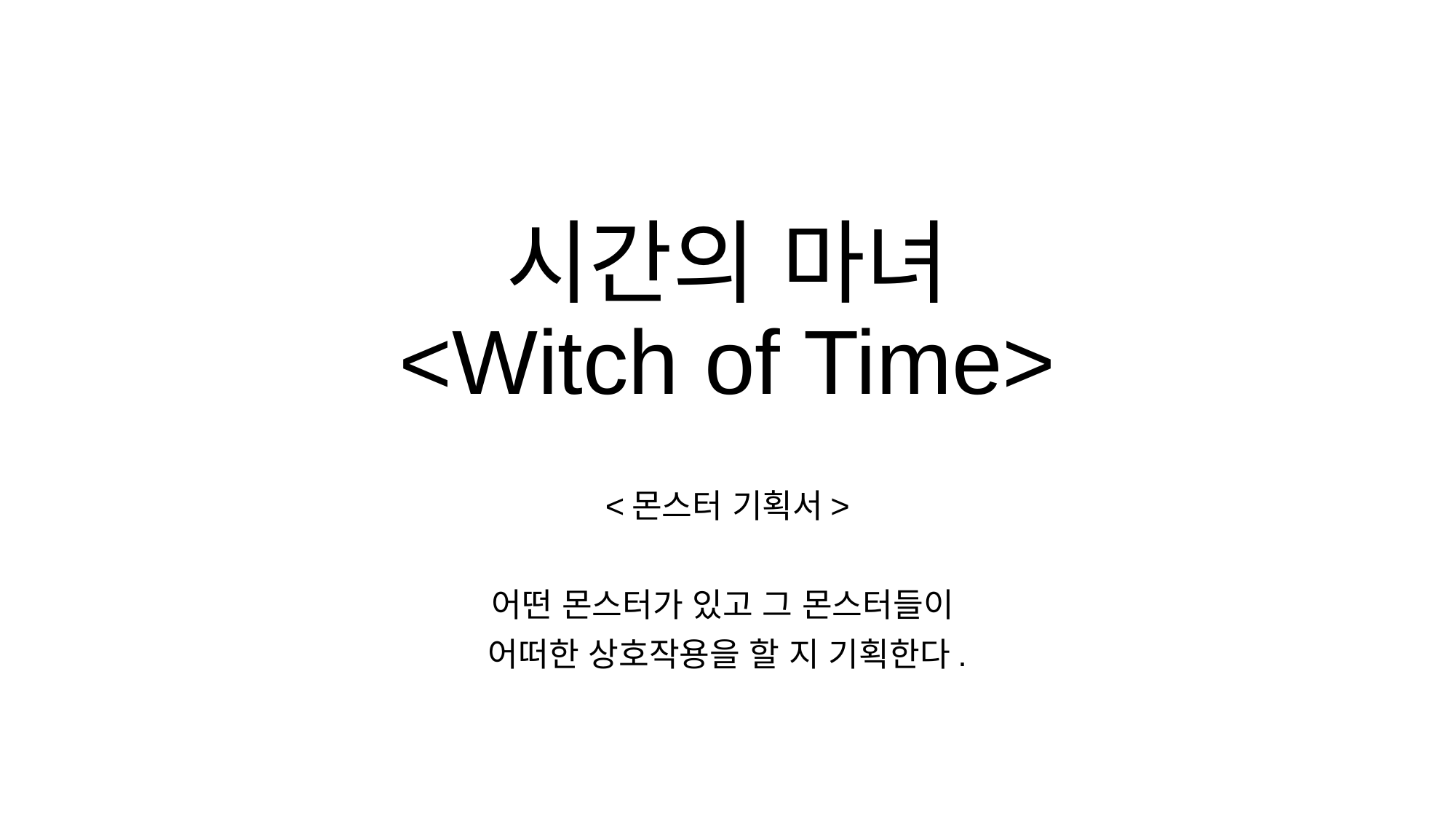

# 시간의 마녀 <Witch of Time>

<몬스터 기획서>

어떤 몬스터가 있고 그 몬스터들이
어떠한 상호작용을 할 지 기획한다.